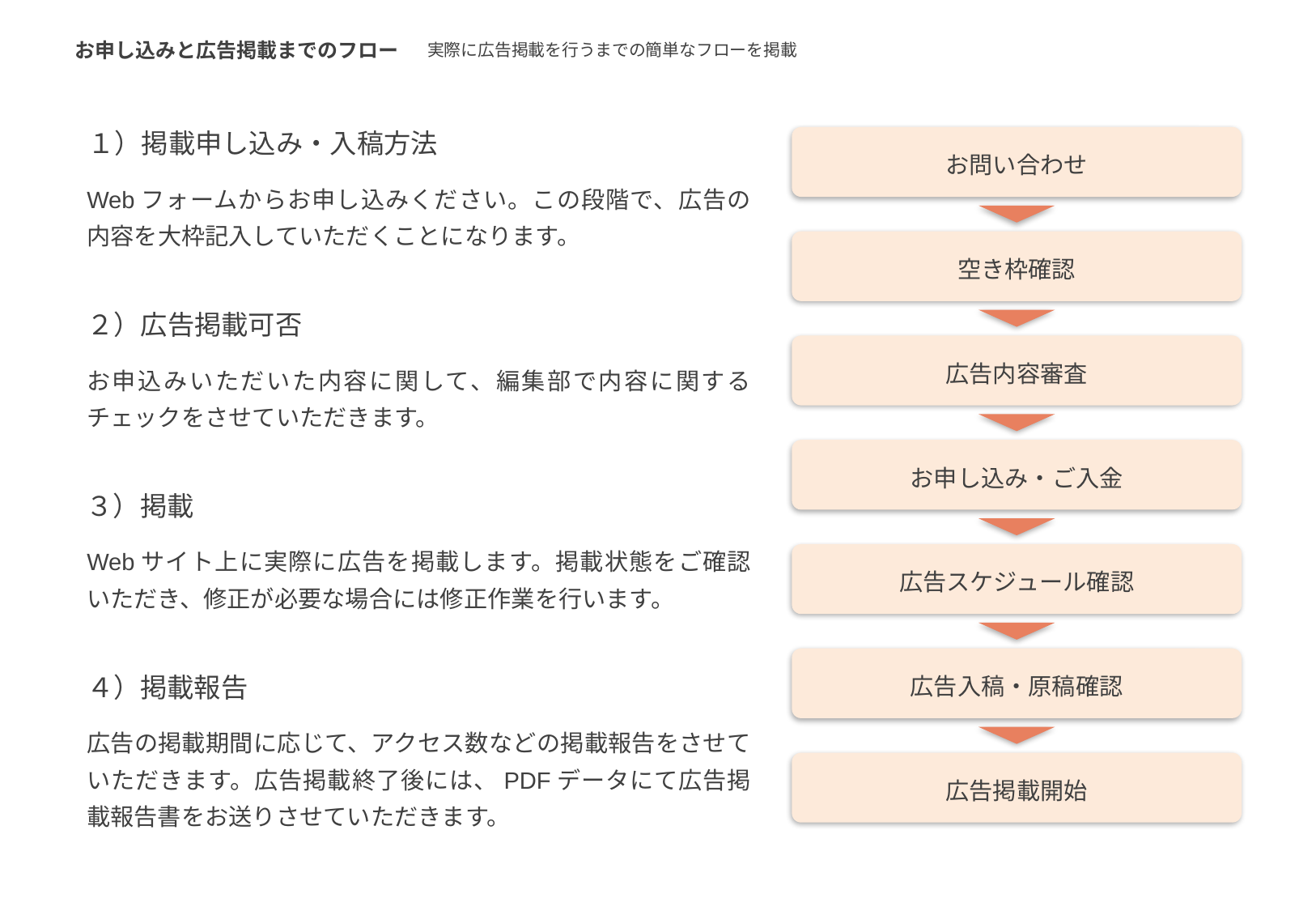

お申し込みと広告掲載までのフロー
実際に広告掲載を行うまでの簡単なフローを掲載
１）掲載申し込み・入稿方法

お問い合わせ
Webフォームからお申し込みください。この段階で、広告の内容を大枠記入していただくことになります。

空き枠確認
２）広告掲載可否

お申込みいただいた内容に関して、編集部で内容に関するチェックをさせていただきます。
広告内容審査

お申し込み・ご入金
３）掲載

Webサイト上に実際に広告を掲載します。掲載状態をご確認いただき、修正が必要な場合には修正作業を行います。

広告スケジュール確認

４）掲載報告
広告入稿・原稿確認
広告の掲載期間に応じて、アクセス数などの掲載報告をさせていただきます。広告掲載終了後には、PDFデータにて広告掲載報告書をお送りさせていただきます。

広告掲載開始